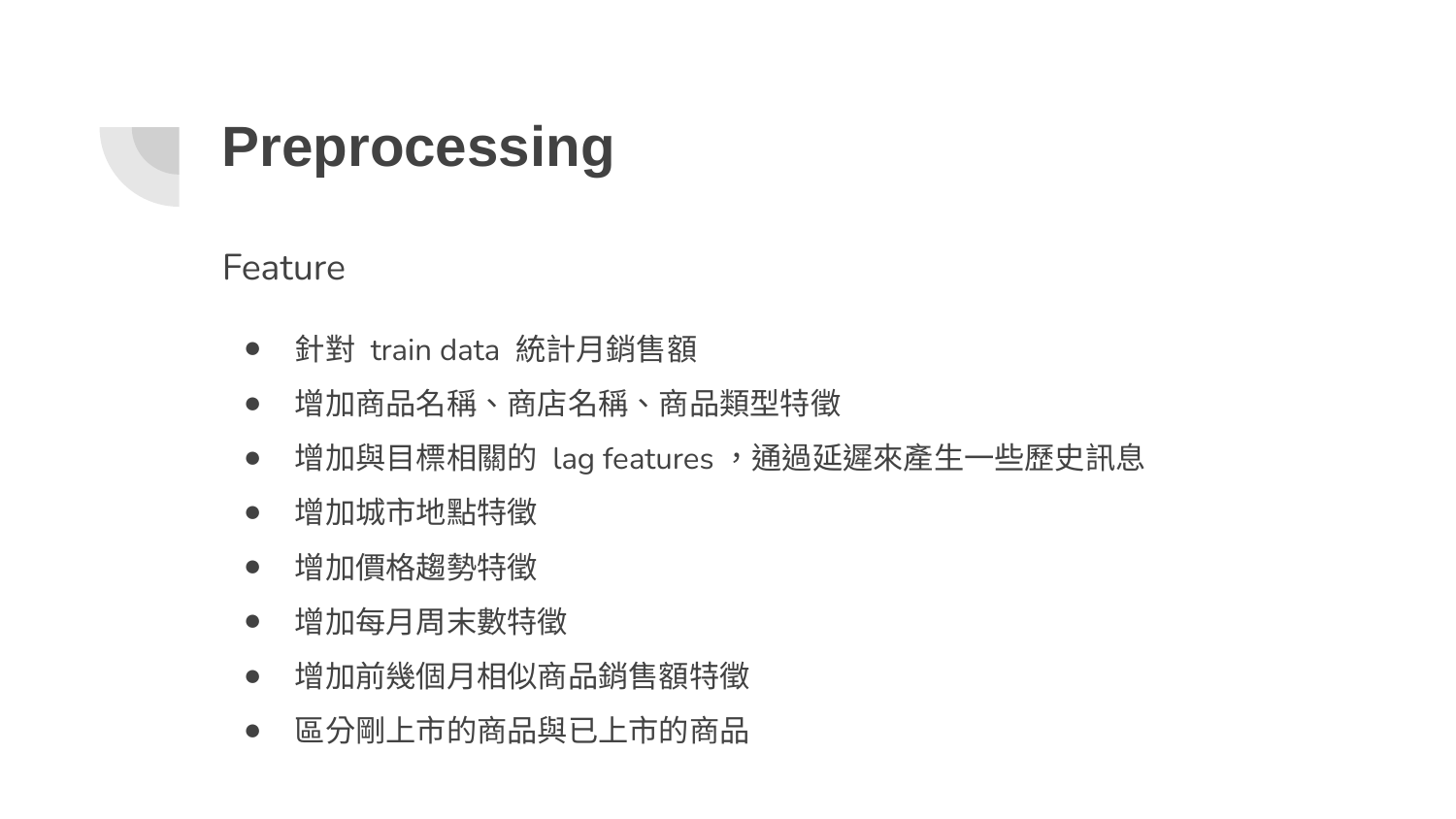

# Preprocessing
Feature
針對 train data 統計月銷售額
增加商品名稱、商店名稱、商品類型特徵
增加與目標相關的 lag features，通過延遲來產生一些歷史訊息
增加城市地點特徵
增加價格趨勢特徵
增加每月周末數特徵
增加前幾個月相似商品銷售額特徵
區分剛上市的商品與已上市的商品